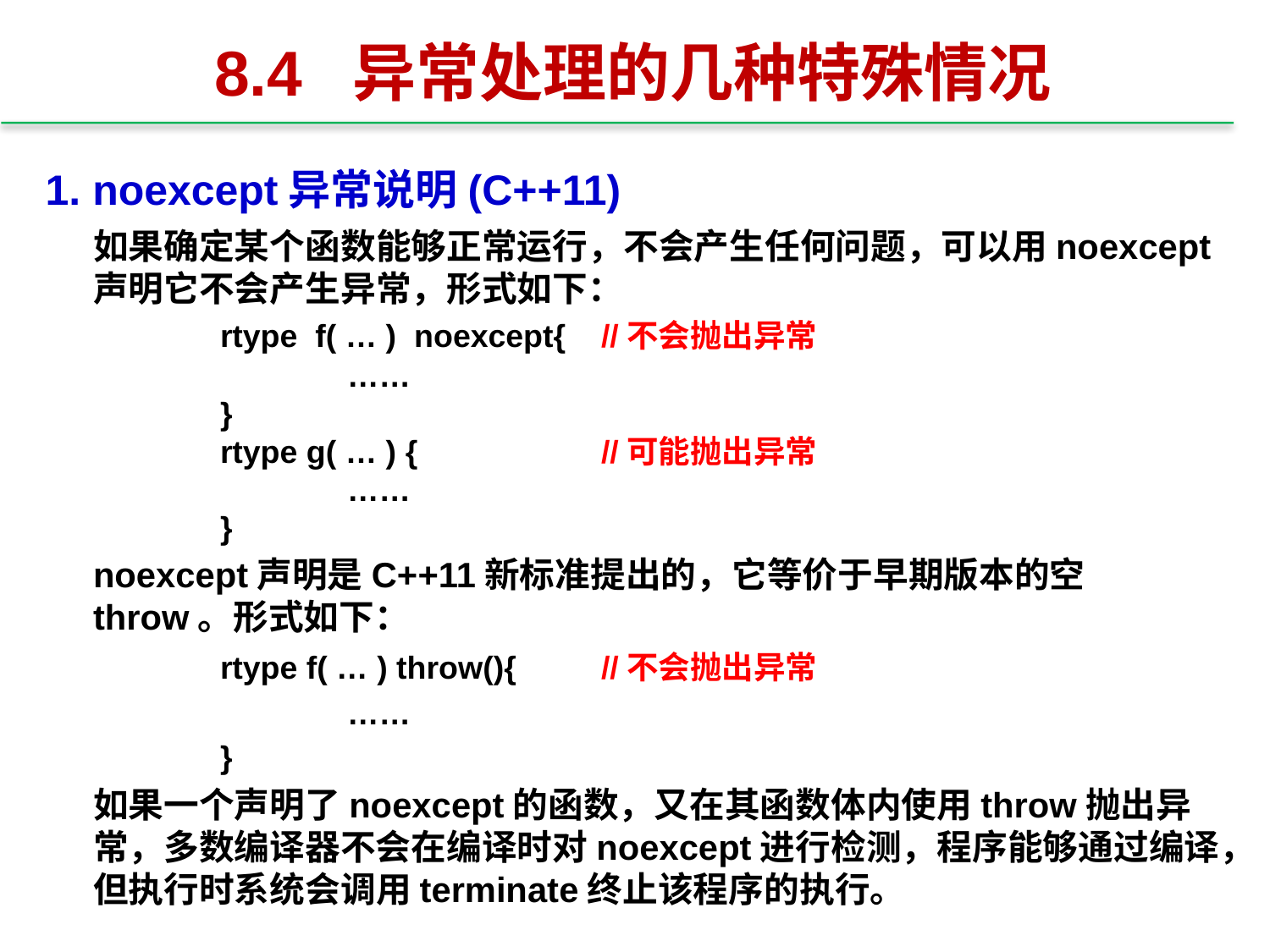

# 8.4  异常处理的几种特殊情况
1. noexcept异常说明(C++11)
	如果确定某个函数能够正常运行，不会产生任何问题，可以用noexcept声明它不会产生异常，形式如下：
		rtype  f( … )  noexcept{	//不会抛出异常
			……
		}
		rtype g( … ) {		//可能抛出异常
			……
		}
	noexcept声明是C++11新标准提出的，它等价于早期版本的空throw。形式如下：
		rtype f( … ) throw(){	//不会抛出异常
			……
		}
	如果一个声明了noexcept的函数，又在其函数体内使用throw抛出异常，多数编译器不会在编译时对noexcept进行检测，程序能够通过编译，但执行时系统会调用terminate终止该程序的执行。